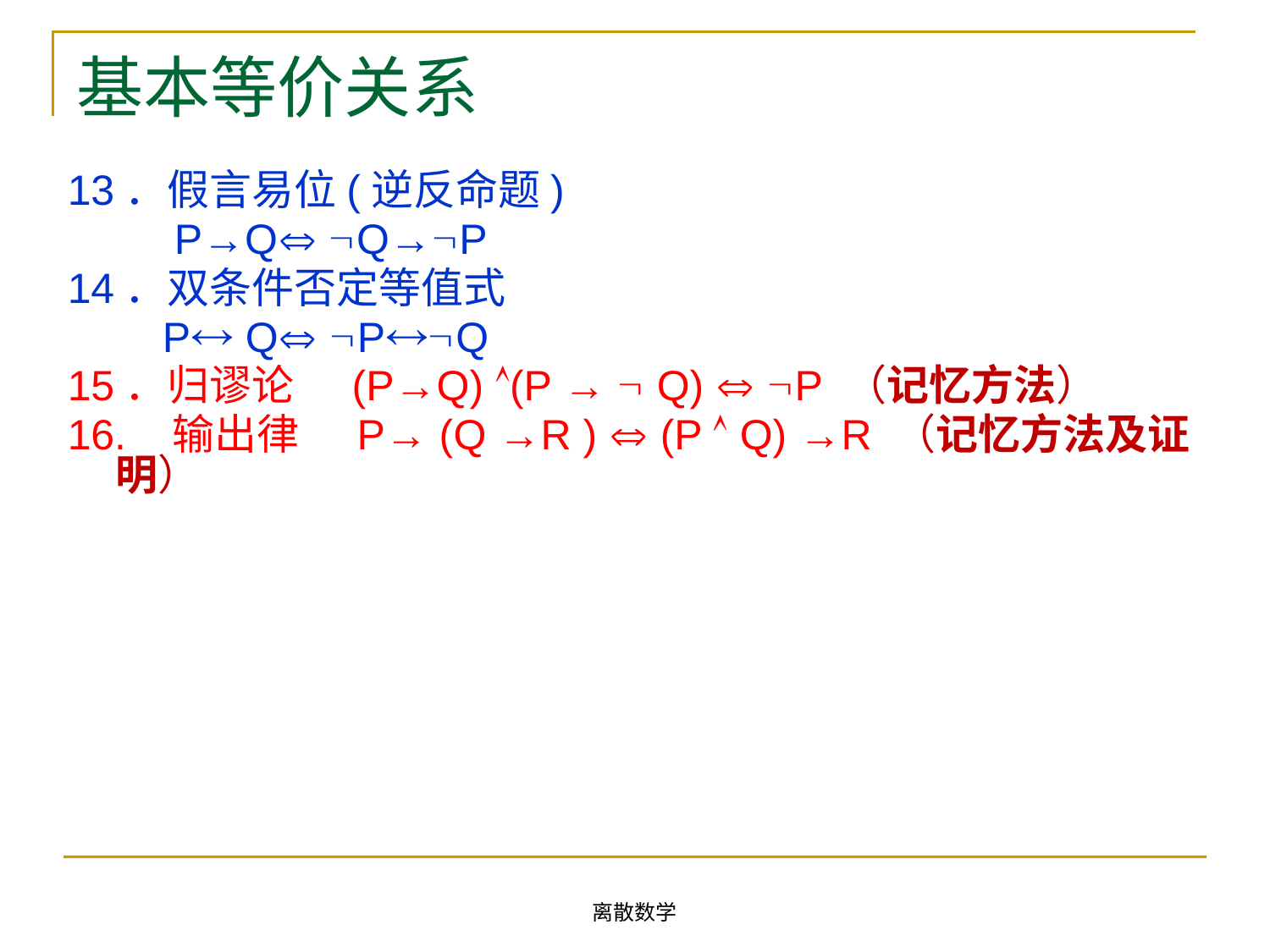

# 基本等价关系
13．假言易位(逆反命题)
         P→Q⇔ ¬Q→¬P
14．双条件否定等值式
        P↔ Q⇔ ¬P↔¬Q
15．归谬论     (P→Q) ∧(P → ¬ Q) ⇔ ¬P （记忆方法）
16.   输出律     P→ (Q →R ) ⇔ (P ∧ Q) →R （记忆方法及证明）

51
离散数学